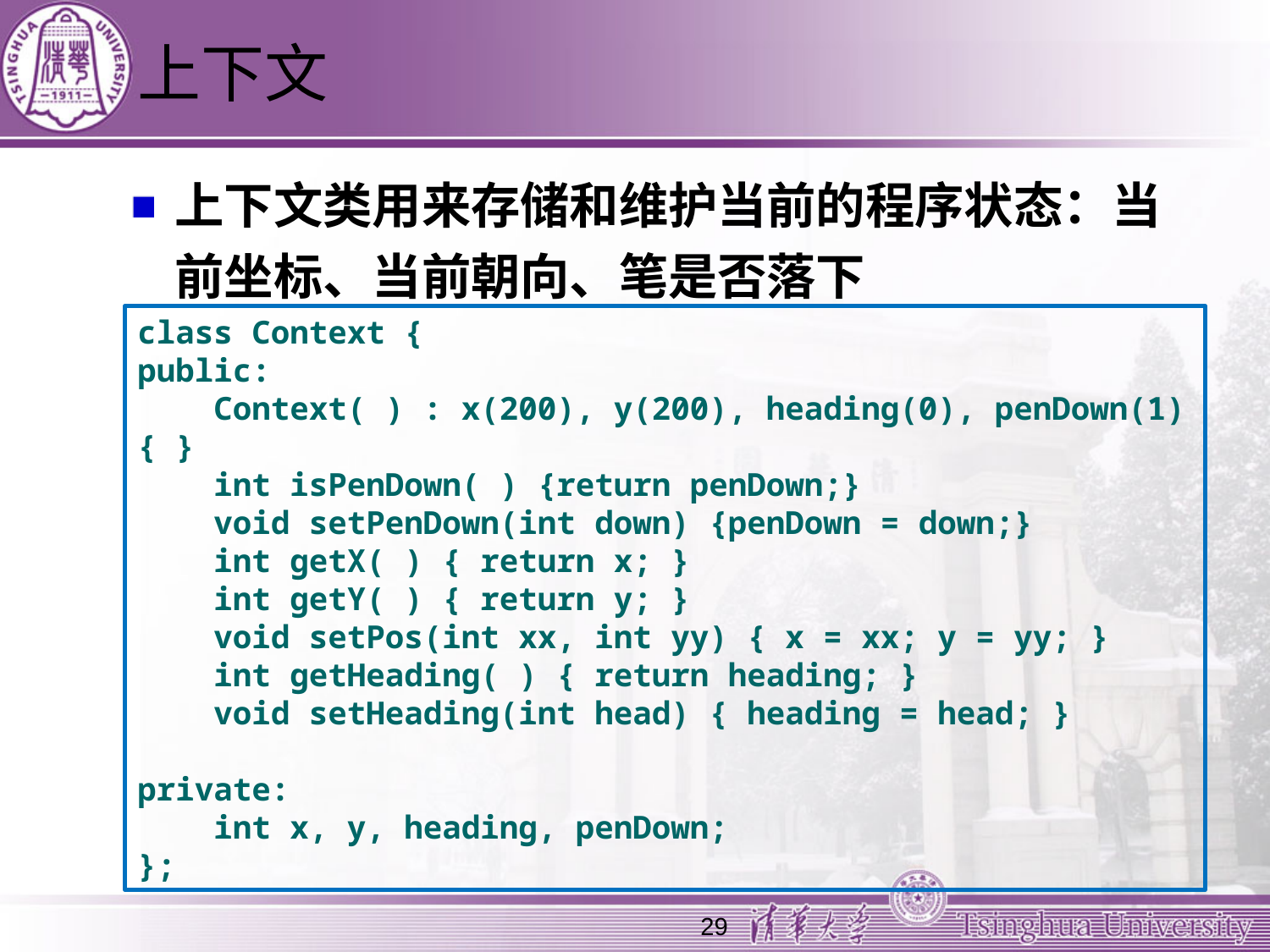

# 上下文
上下文类用来存储和维护当前的程序状态：当前坐标、当前朝向、笔是否落下
class Context {
public:
    Context( ) : x(200), y(200), heading(0), penDown(1) { }
    int isPenDown( ) {return penDown;}
    void setPenDown(int down) {penDown = down;}
    int getX( ) { return x; }
    int getY( ) { return y; }
    void setPos(int xx, int yy) { x = xx; y = yy; }
    int getHeading( ) { return heading; }
    void setHeading(int head) { heading = head; }

private:
    int x, y, heading, penDown;
};
29